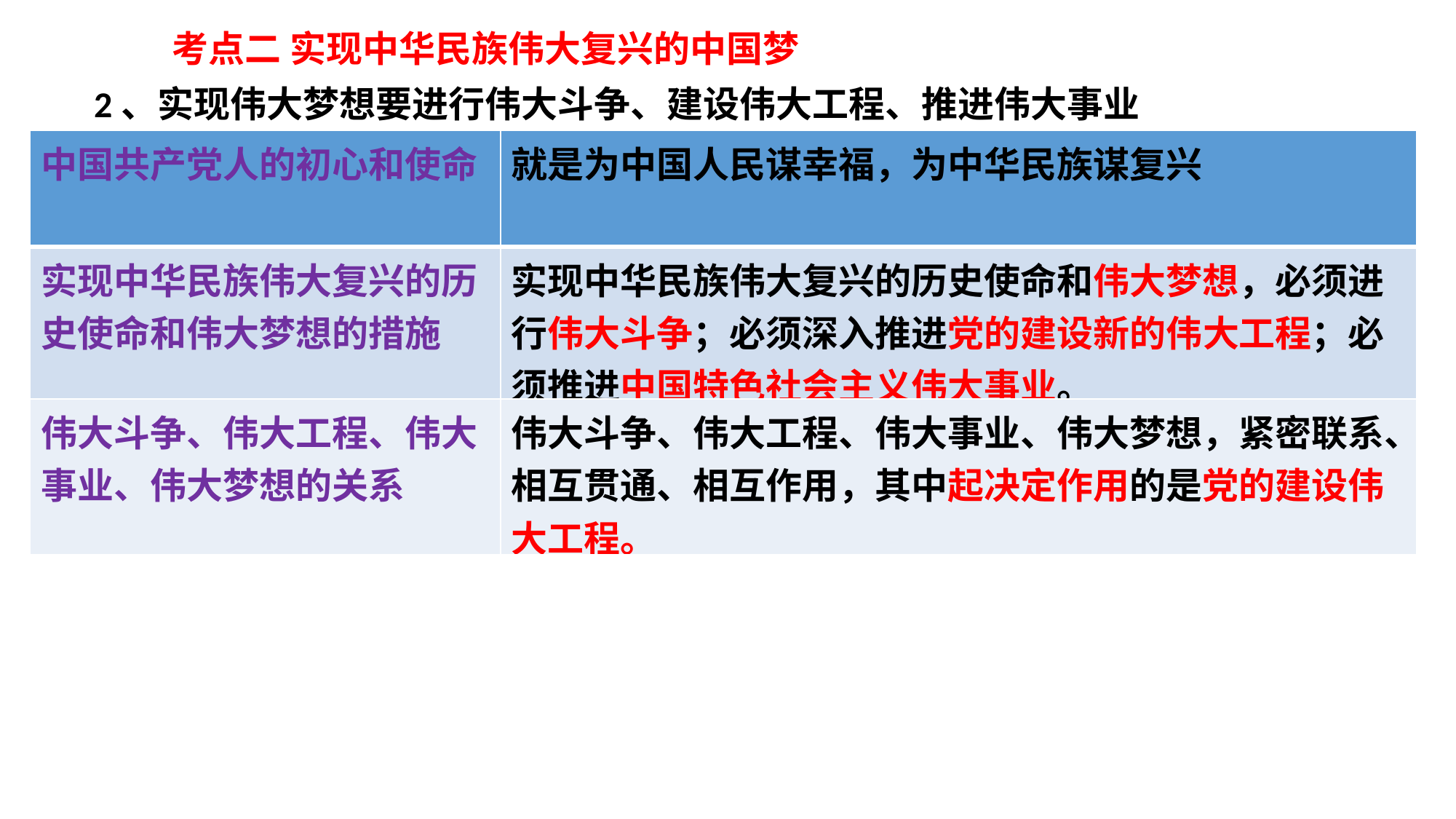

考点二 实现中华民族伟大复兴的中国梦
2、实现伟大梦想要进行伟大斗争、建设伟大工程、推进伟大事业
| 中国共产党人的初心和使命 | 就是为中国人民谋幸福，为中华民族谋复兴 |
| --- | --- |
| 实现中华民族伟大复兴的历史使命和伟大梦想的措施 | 实现中华民族伟大复兴的历史使命和伟大梦想，必须进行伟大斗争；必须深入推进党的建设新的伟大工程；必须推进中国特色社会主义伟大事业。 |
| 伟大斗争、伟大工程、伟大事业、伟大梦想的关系 | 伟大斗争、伟大工程、伟大事业、伟大梦想，紧密联系、相互贯通、相互作用，其中起决定作用的是党的建设伟大工程。 |